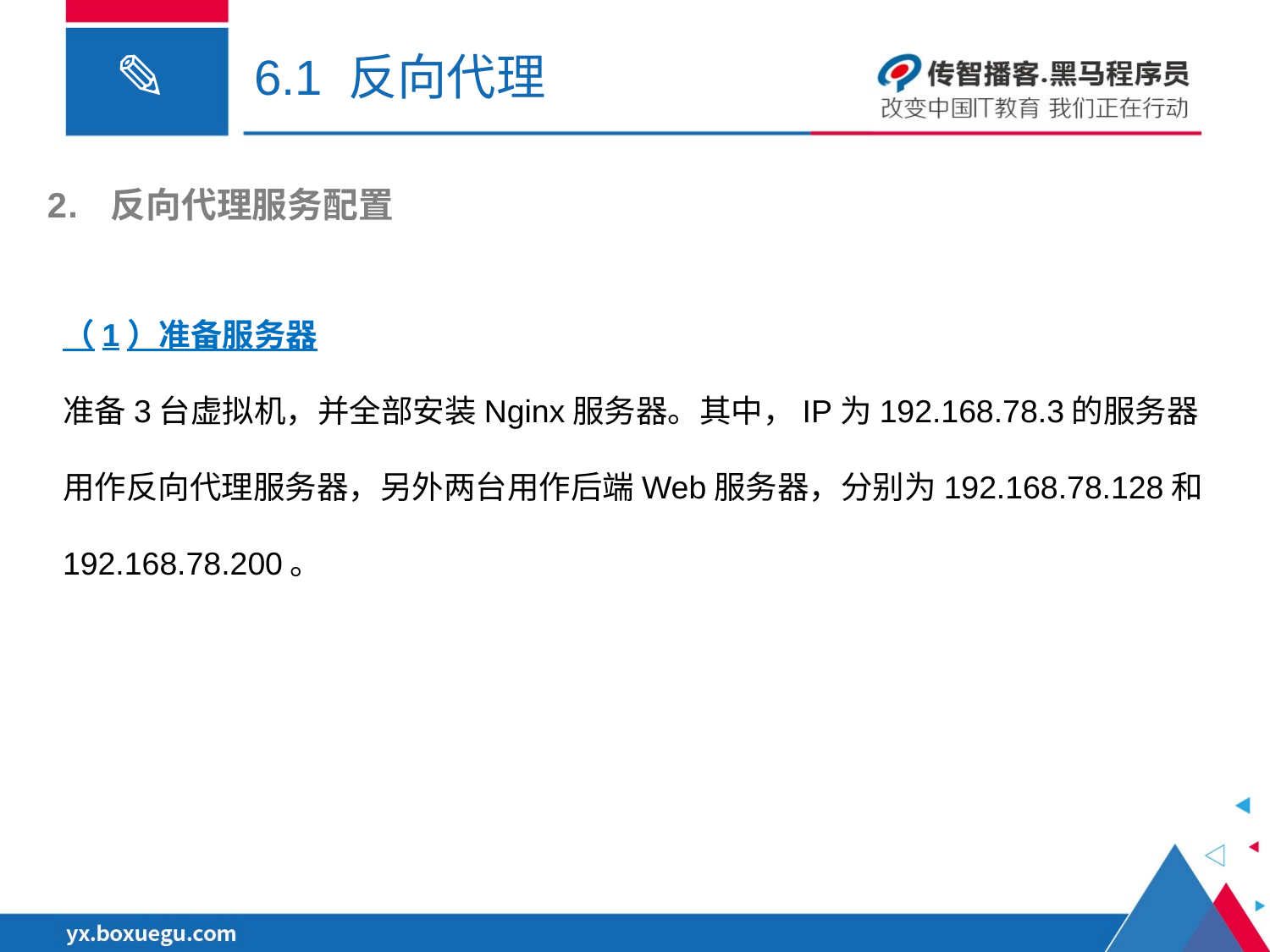

# 6.1 反向代理
反向代理服务配置
（1）准备服务器
准备3台虚拟机，并全部安装Nginx服务器。其中，IP为192.168.78.3的服务器用作反向代理服务器，另外两台用作后端Web服务器，分别为192.168.78.128和192.168.78.200。